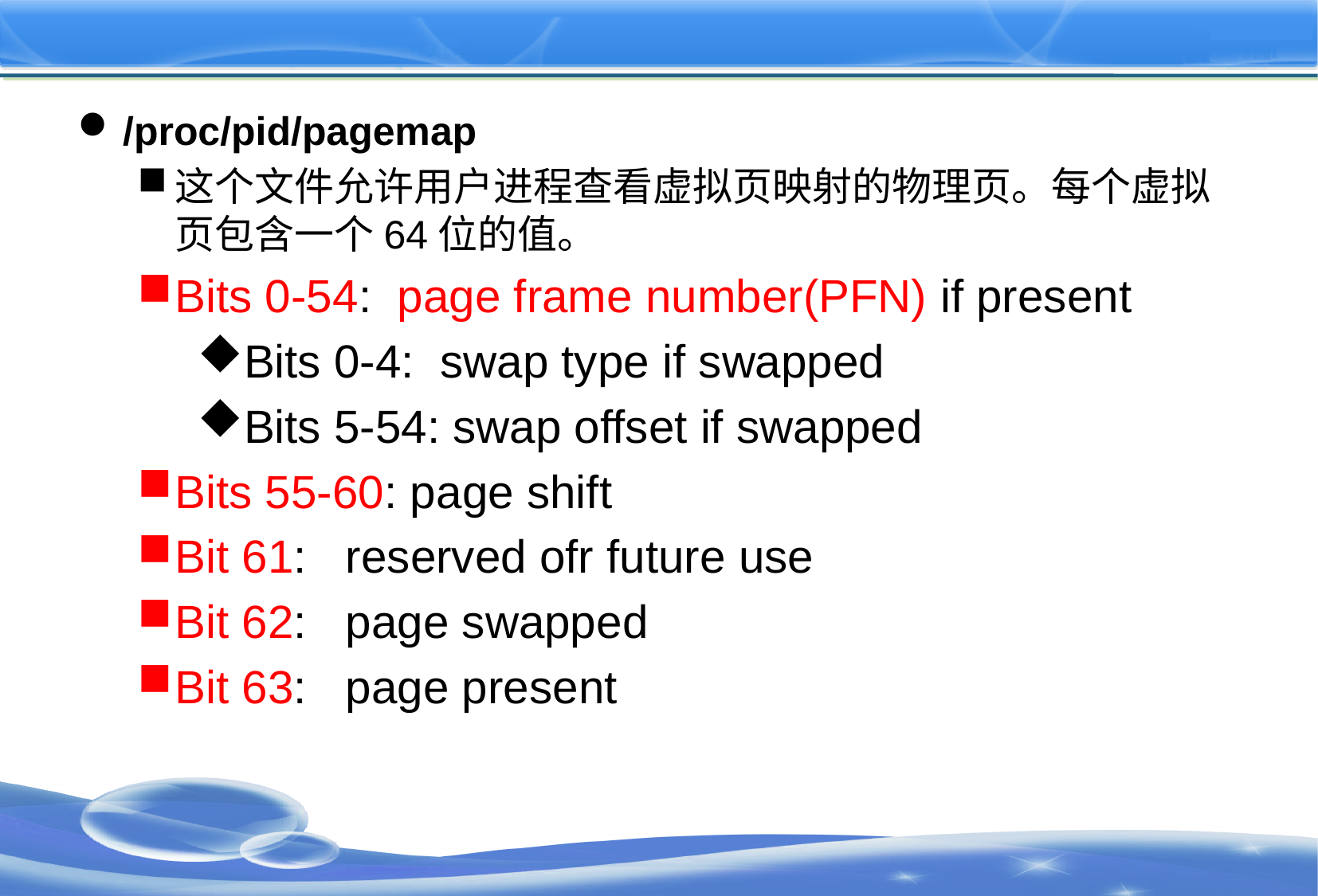

#
/proc/pid/pagemap
这个文件允许用户进程查看虚拟页映射的物理页。每个虚拟页包含一个64位的值。
Bits 0-54:  page frame number(PFN) if present
Bits 0-4:  swap type if swapped
Bits 5-54: swap offset if swapped
Bits 55-60: page shift
Bit 61:   reserved ofr future use
Bit 62:   page swapped
Bit 63:   page present